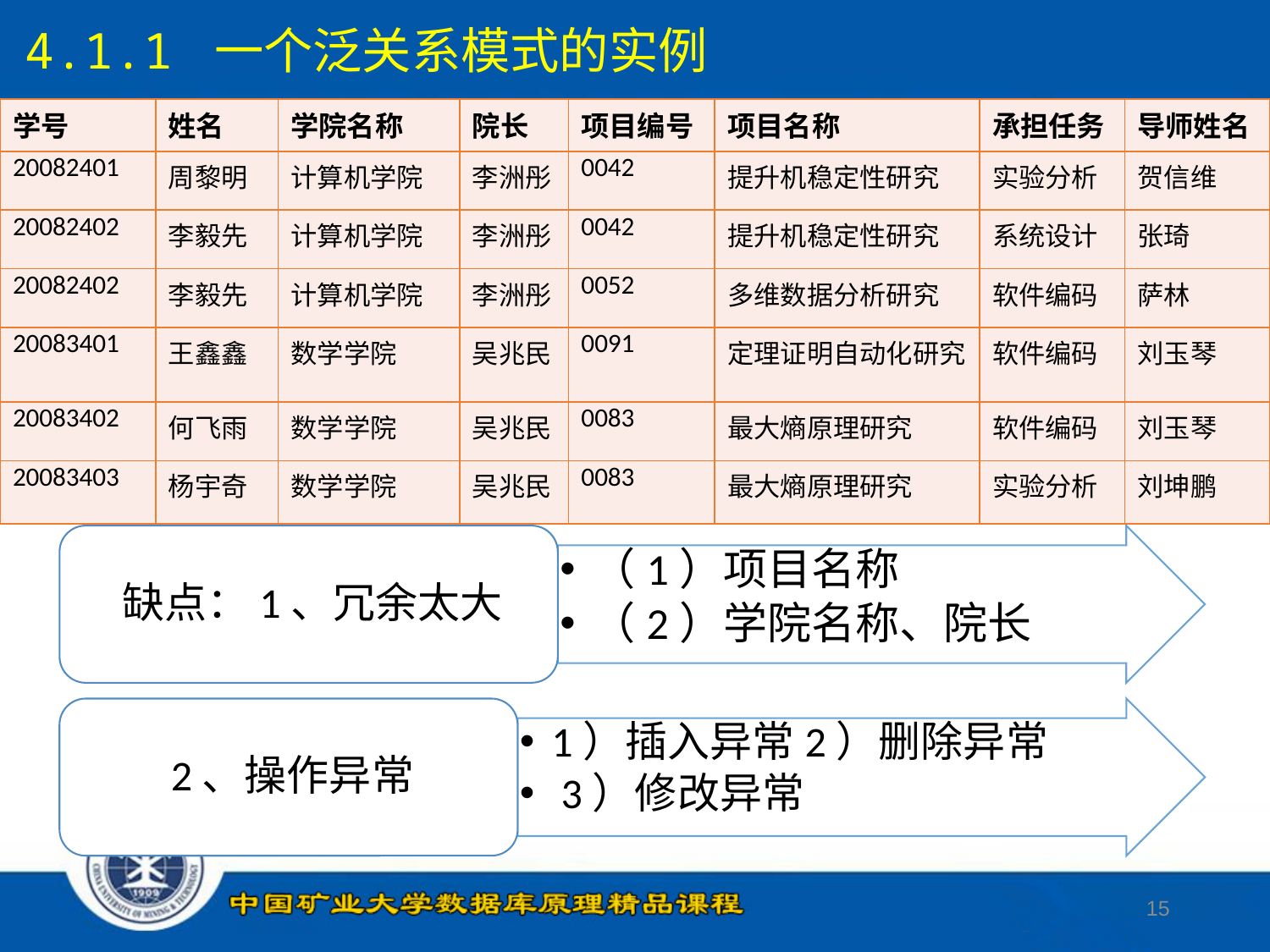

4.1.1 一个泛关系模式的实例
| 学号 | 姓名 | 学院名称 | 院长 | 项目编号 | 项目名称 | 承担任务 | 导师姓名 |
| --- | --- | --- | --- | --- | --- | --- | --- |
| 20082401 | 周黎明 | 计算机学院 | 李洲彤 | 0042 | 提升机稳定性研究 | 实验分析 | 贺信维 |
| 20082402 | 李毅先 | 计算机学院 | 李洲彤 | 0042 | 提升机稳定性研究 | 系统设计 | 张琦 |
| 20082402 | 李毅先 | 计算机学院 | 李洲彤 | 0052 | 多维数据分析研究 | 软件编码 | 萨林 |
| 20083401 | 王鑫鑫 | 数学学院 | 吴兆民 | 0091 | 定理证明自动化研究 | 软件编码 | 刘玉琴 |
| 20083402 | 何飞雨 | 数学学院 | 吴兆民 | 0083 | 最大熵原理研究 | 软件编码 | 刘玉琴 |
| 20083403 | 杨宇奇 | 数学学院 | 吴兆民 | 0083 | 最大熵原理研究 | 实验分析 | 刘坤鹏 |

（1）项目名称
（2）学院名称、院长
缺点：1、冗余太大
1）插入异常2）删除异常
 3）修改异常
2、操作异常
15